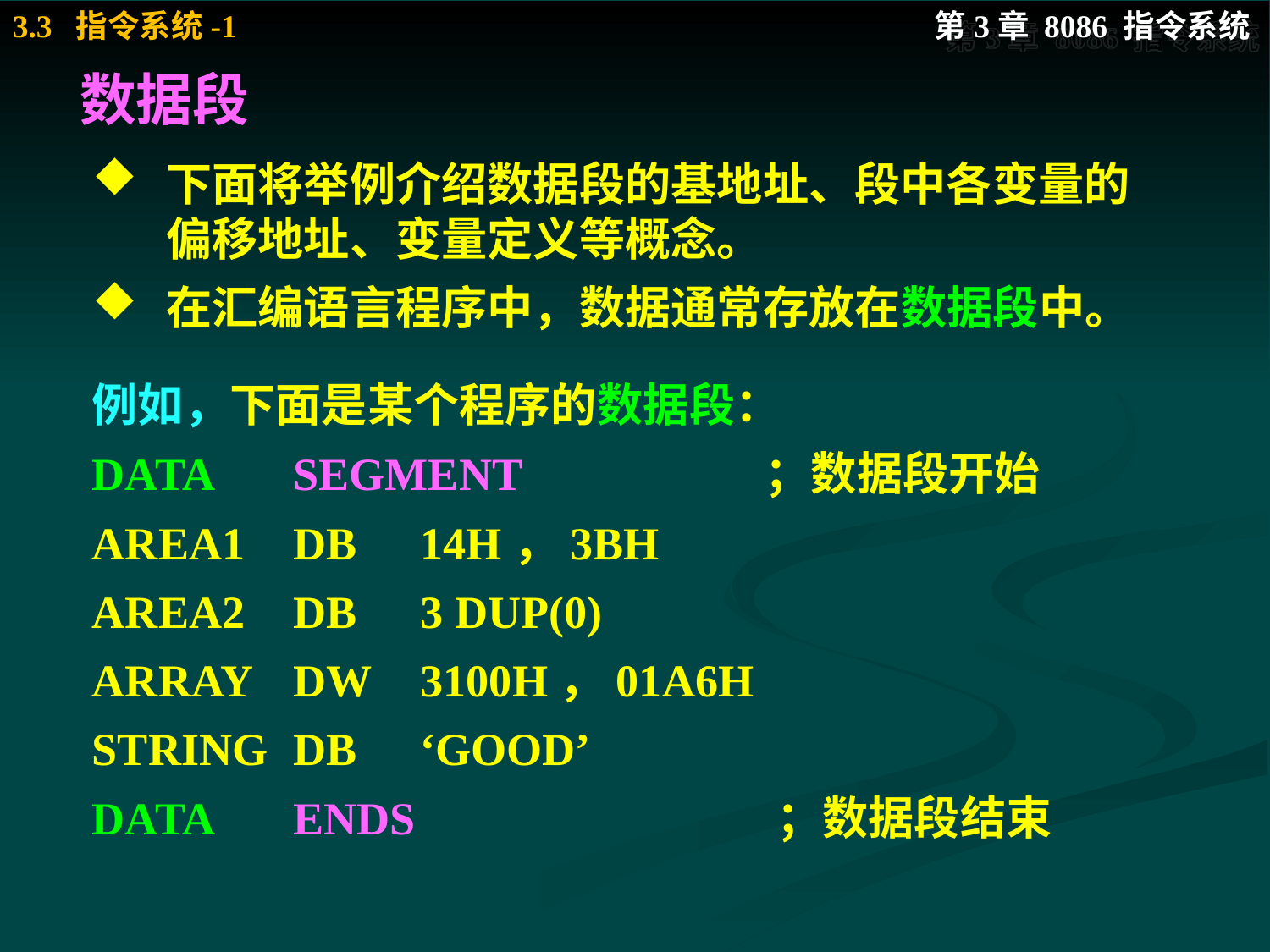

# 数据段
下面将举例介绍数据段的基地址、段中各变量的偏移地址、变量定义等概念。
在汇编语言程序中，数据通常存放在数据段中。
例如，下面是某个程序的数据段：
DATA	SEGMENT		       ；数据段开始
AREA1	DB	14H，3BH
AREA2	DB	3 DUP(0)
ARRAY	DW	3100H，01A6H
STRING	DB	‘GOOD’
DATA	ENDS			        ；数据段结束